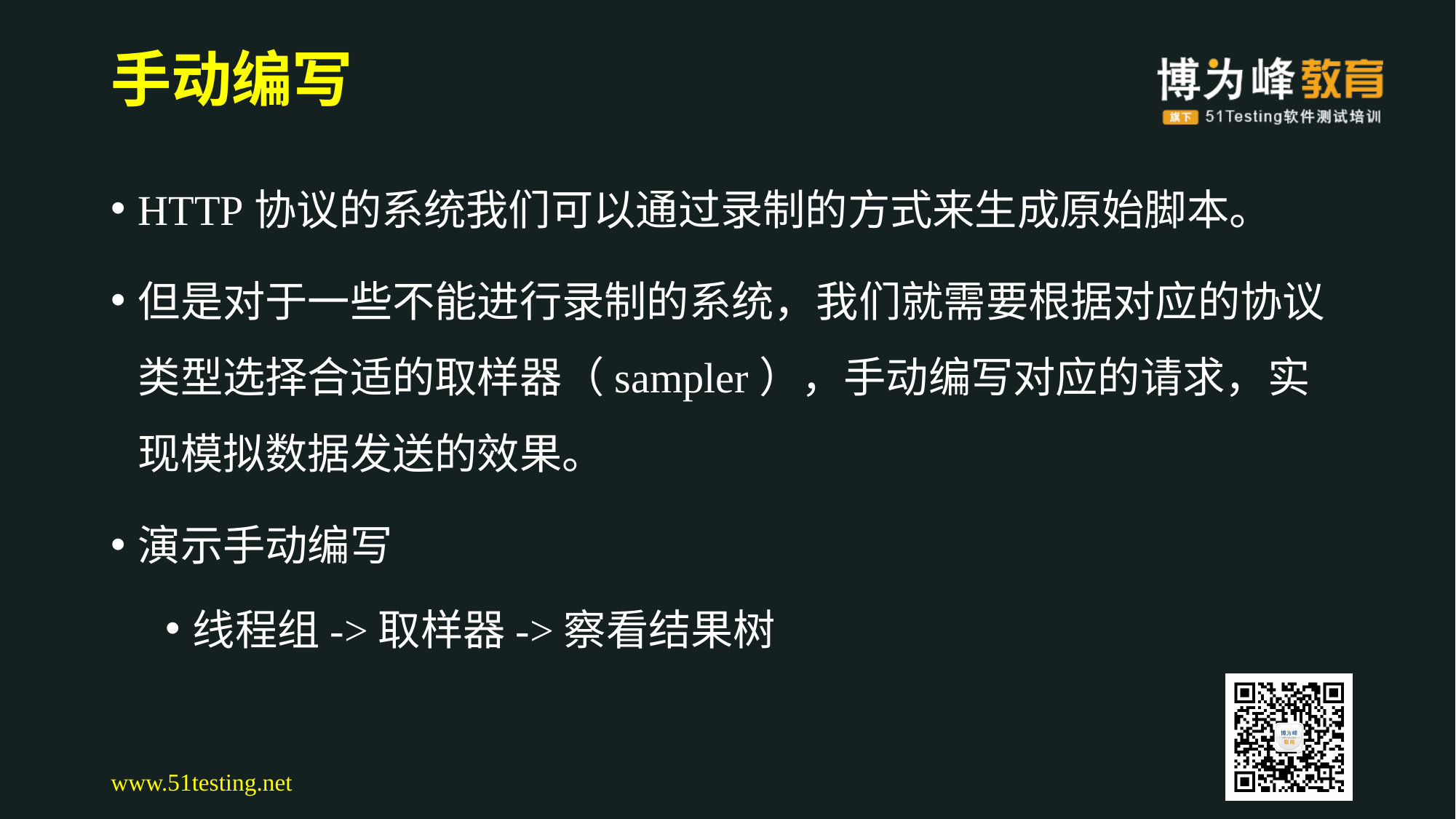

# 手动编写
HTTP协议的系统我们可以通过录制的方式来生成原始脚本。
但是对于一些不能进行录制的系统，我们就需要根据对应的协议类型选择合适的取样器（sampler），手动编写对应的请求，实现模拟数据发送的效果。
演示手动编写
线程组->取样器->察看结果树

www.51testing.net